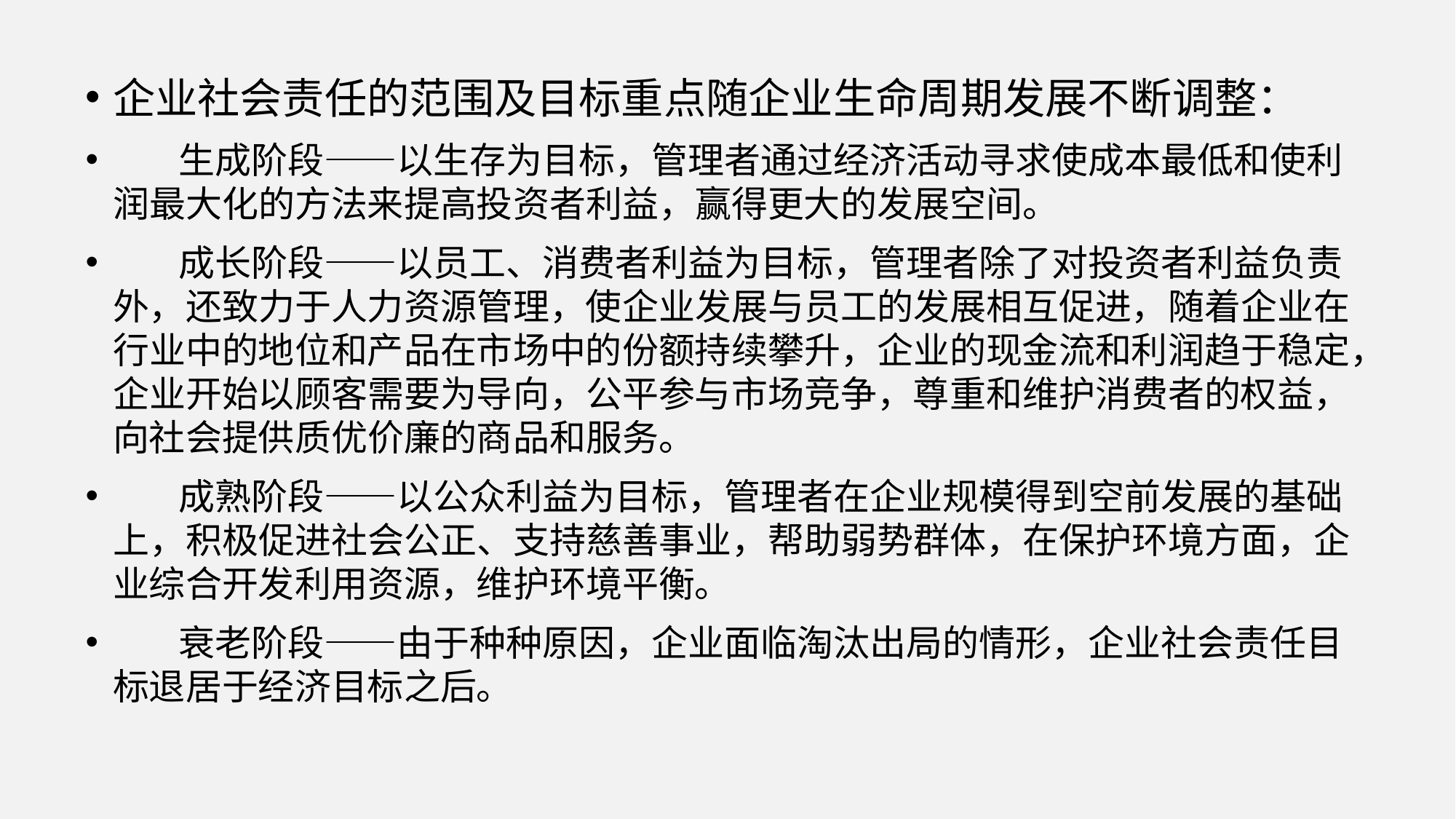

企业社会责任的范围及目标重点随企业生命周期发展不断调整：
       生成阶段——以生存为目标，管理者通过经济活动寻求使成本最低和使利润最大化的方法来提高投资者利益，赢得更大的发展空间。
       成长阶段——以员工、消费者利益为目标，管理者除了对投资者利益负责外，还致力于人力资源管理，使企业发展与员工的发展相互促进，随着企业在行业中的地位和产品在市场中的份额持续攀升，企业的现金流和利润趋于稳定，企业开始以顾客需要为导向，公平参与市场竞争，尊重和维护消费者的权益，向社会提供质优价廉的商品和服务。
       成熟阶段——以公众利益为目标，管理者在企业规模得到空前发展的基础上，积极促进社会公正、支持慈善事业，帮助弱势群体，在保护环境方面，企业综合开发利用资源，维护环境平衡。
       衰老阶段——由于种种原因，企业面临淘汰出局的情形，企业社会责任目标退居于经济目标之后。